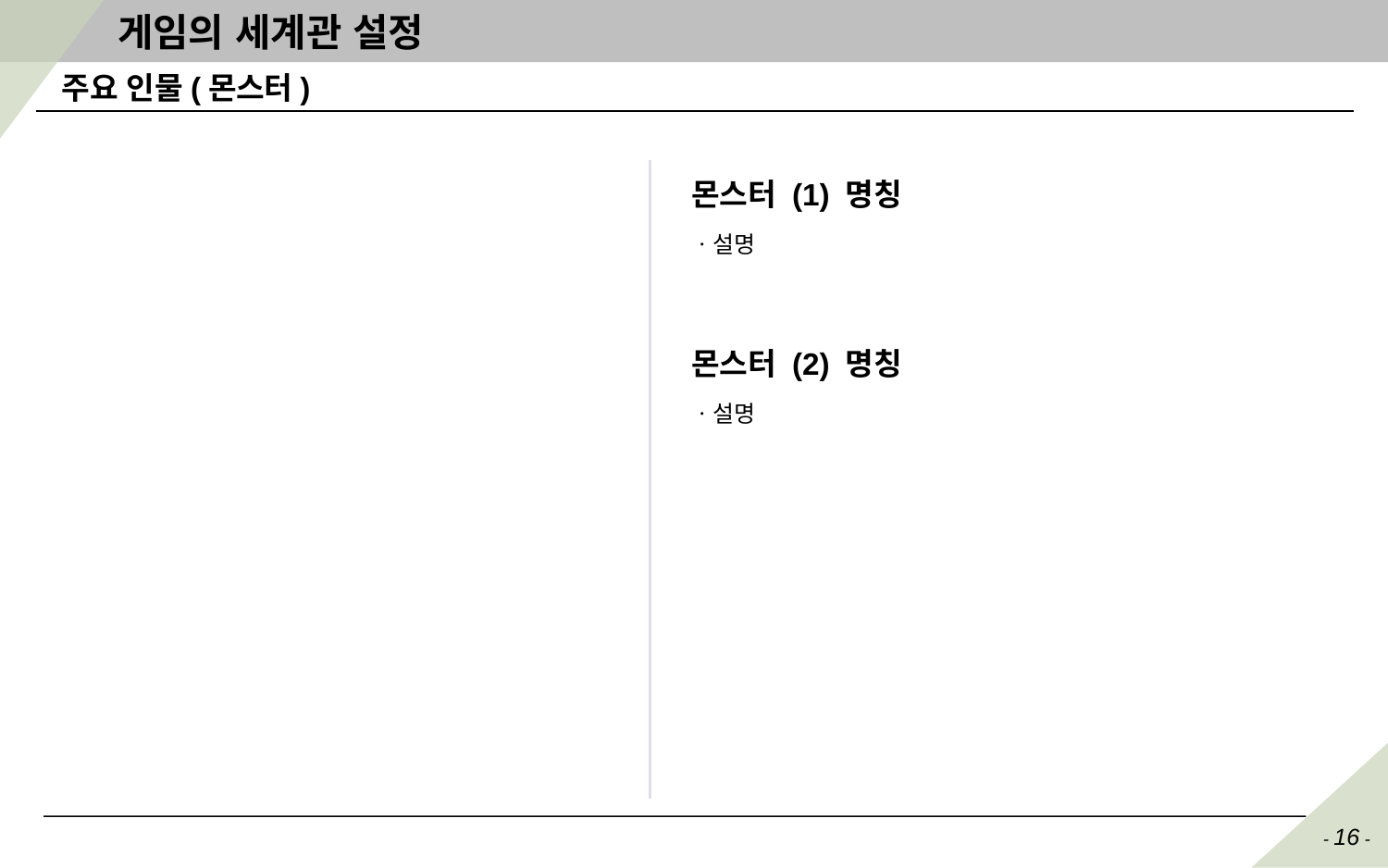

# 게임의 세계관 설정
주요 인물(몬스터)

몬스터 (1) 명칭
ㆍ설명

몬스터 (2) 명칭
ㆍ설명